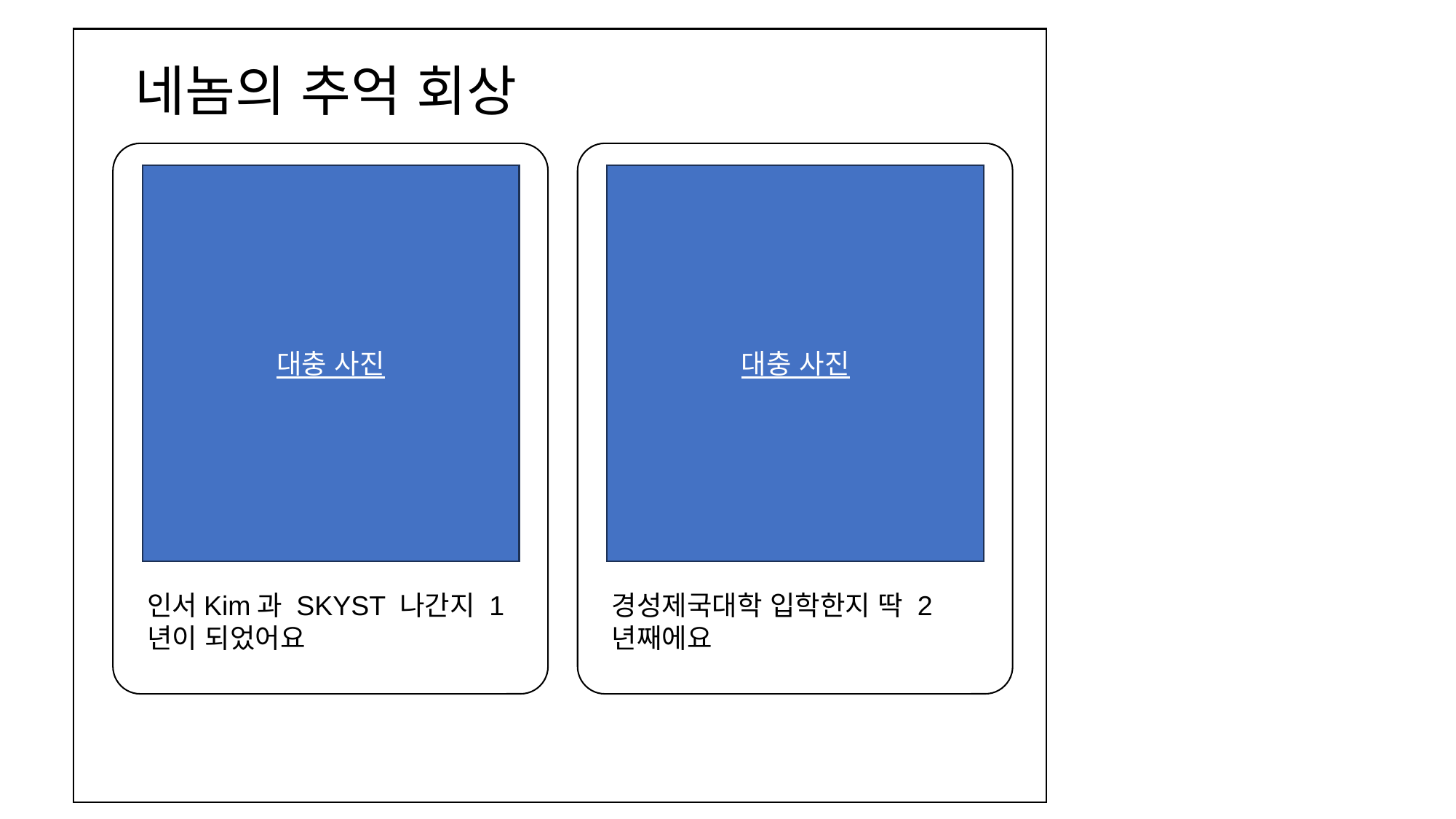

네놈의 추억 회상

대충 사진
대충 사진
인서Kim과 SKYST 나간지 1년이 되었어요
경성제국대학 입학한지 딱 2년째에요